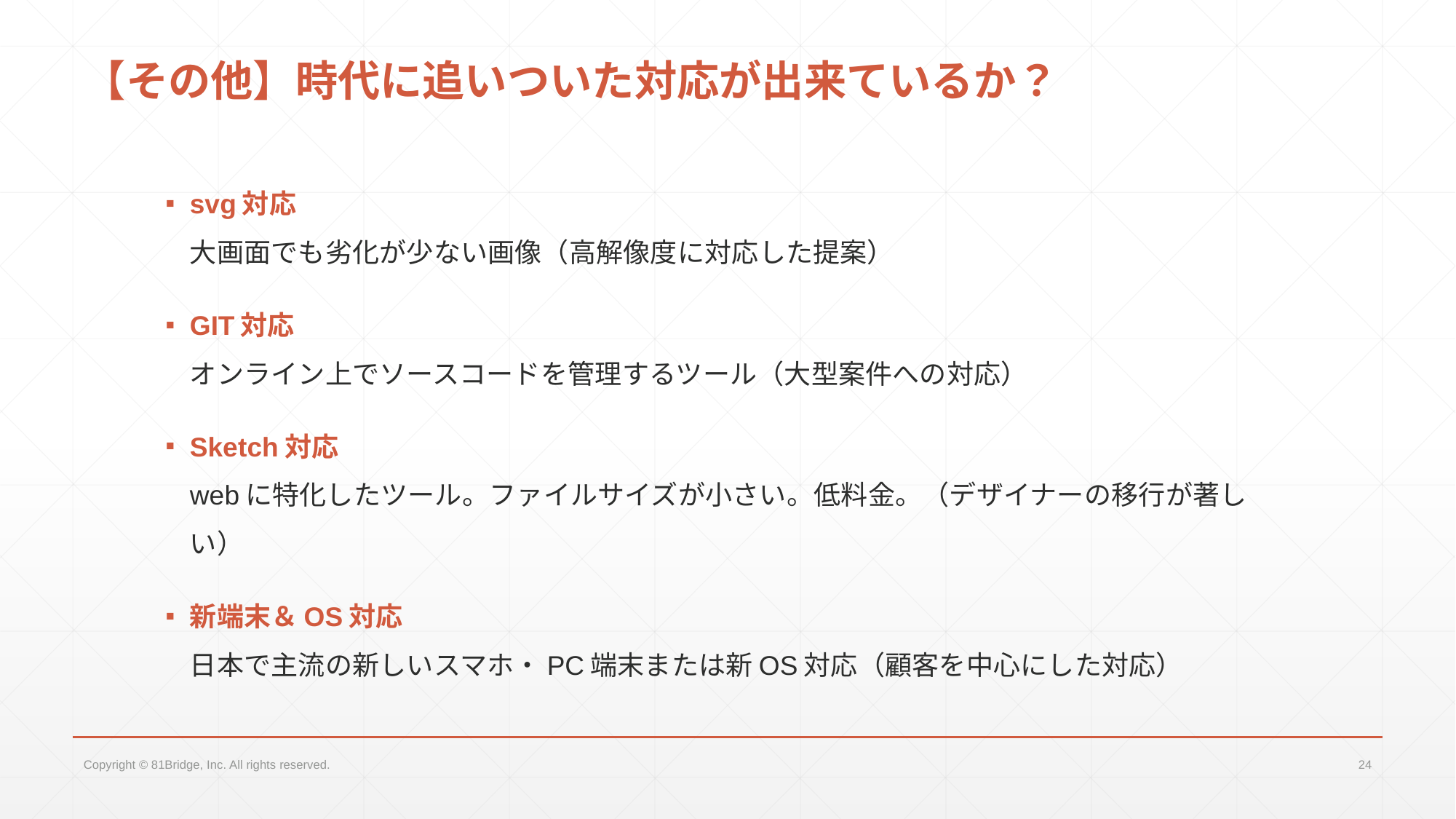

# 【その他】時代に追いついた対応が出来ているか？
svg対応
大画面でも劣化が少ない画像（高解像度に対応した提案）
GIT対応
オンライン上でソースコードを管理するツール（大型案件への対応）
Sketch対応
webに特化したツール。ファイルサイズが小さい。低料金。（デザイナーの移行が著しい）
新端末＆OS対応
日本で主流の新しいスマホ・PC端末または新OS対応（顧客を中心にした対応）
Copyright © 81Bridge, Inc. All rights reserved.
24